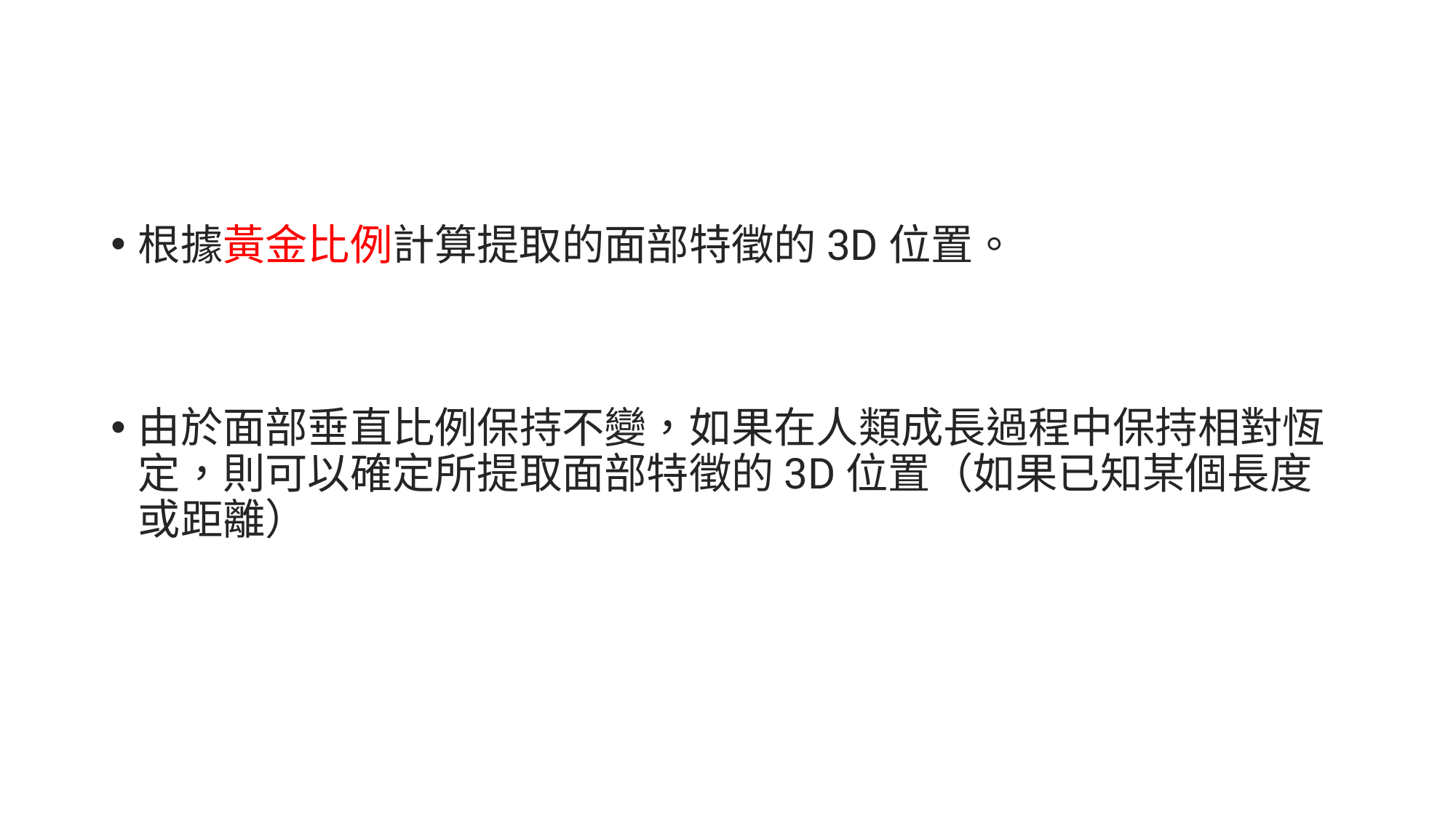

#
根據黃金比例計算提取的面部特徵的3D位置。

由於面部垂直比例保持不變，如果在人類成長過程中保持相對恆定，則可以確定所提取面部特徵的3D位置（如果已知某個長度或距離）